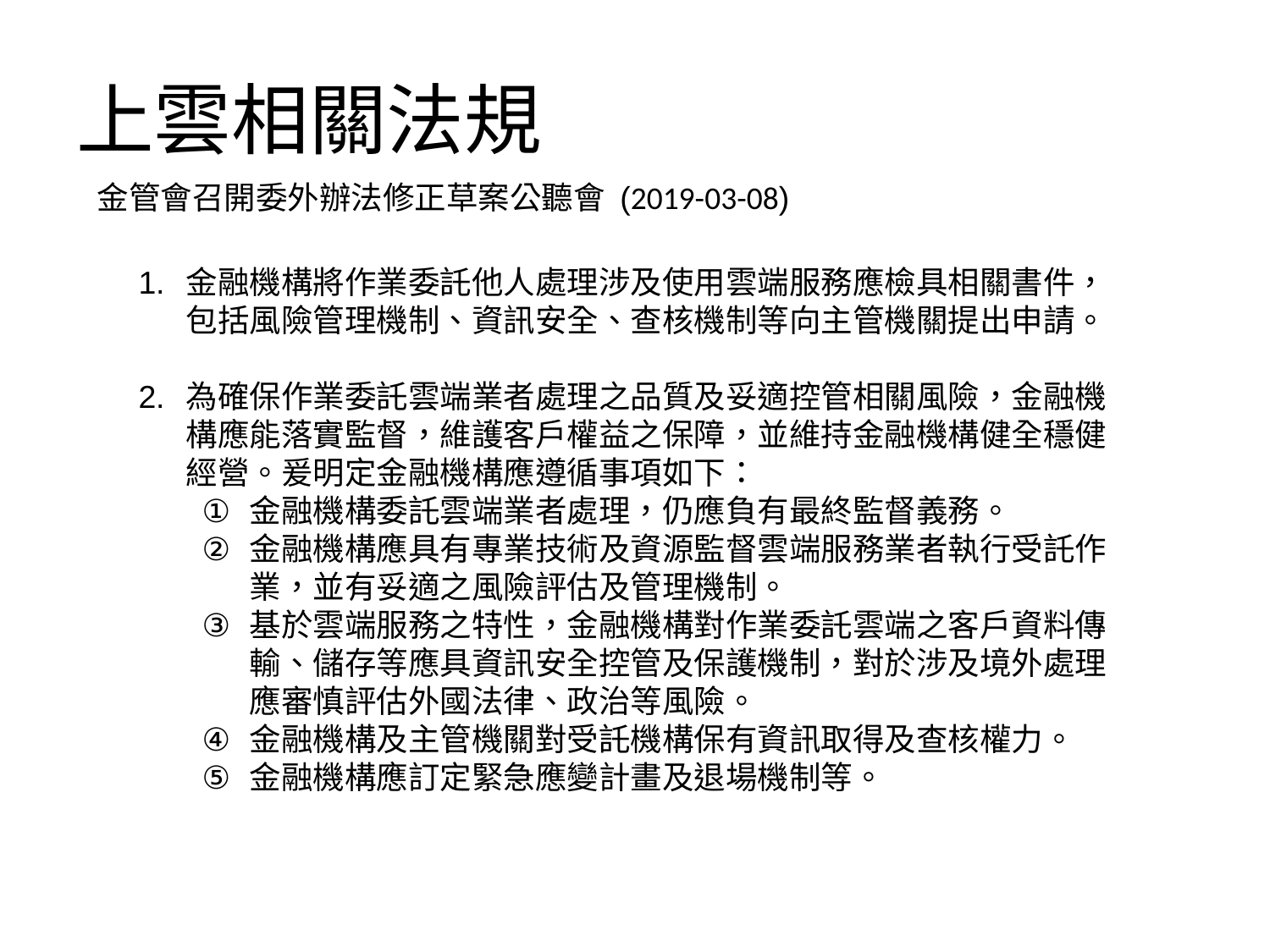

上雲相關法規
金管會召開委外辦法修正草案公聽會 (2019-03-08)
金融機構將作業委託他人處理涉及使用雲端服務應檢具相關書件，包括風險管理機制、資訊安全、查核機制等向主管機關提出申請。

為確保作業委託雲端業者處理之品質及妥適控管相關風險，金融機構應能落實監督，維護客戶權益之保障，並維持金融機構健全穩健經營。爰明定金融機構應遵循事項如下：
金融機構委託雲端業者處理，仍應負有最終監督義務。
金融機構應具有專業技術及資源監督雲端服務業者執行受託作業，並有妥適之風險評估及管理機制。
基於雲端服務之特性，金融機構對作業委託雲端之客戶資料傳輸、儲存等應具資訊安全控管及保護機制，對於涉及境外處理應審慎評估外國法律、政治等風險。
金融機構及主管機關對受託機構保有資訊取得及查核權力。
金融機構應訂定緊急應變計畫及退場機制等。